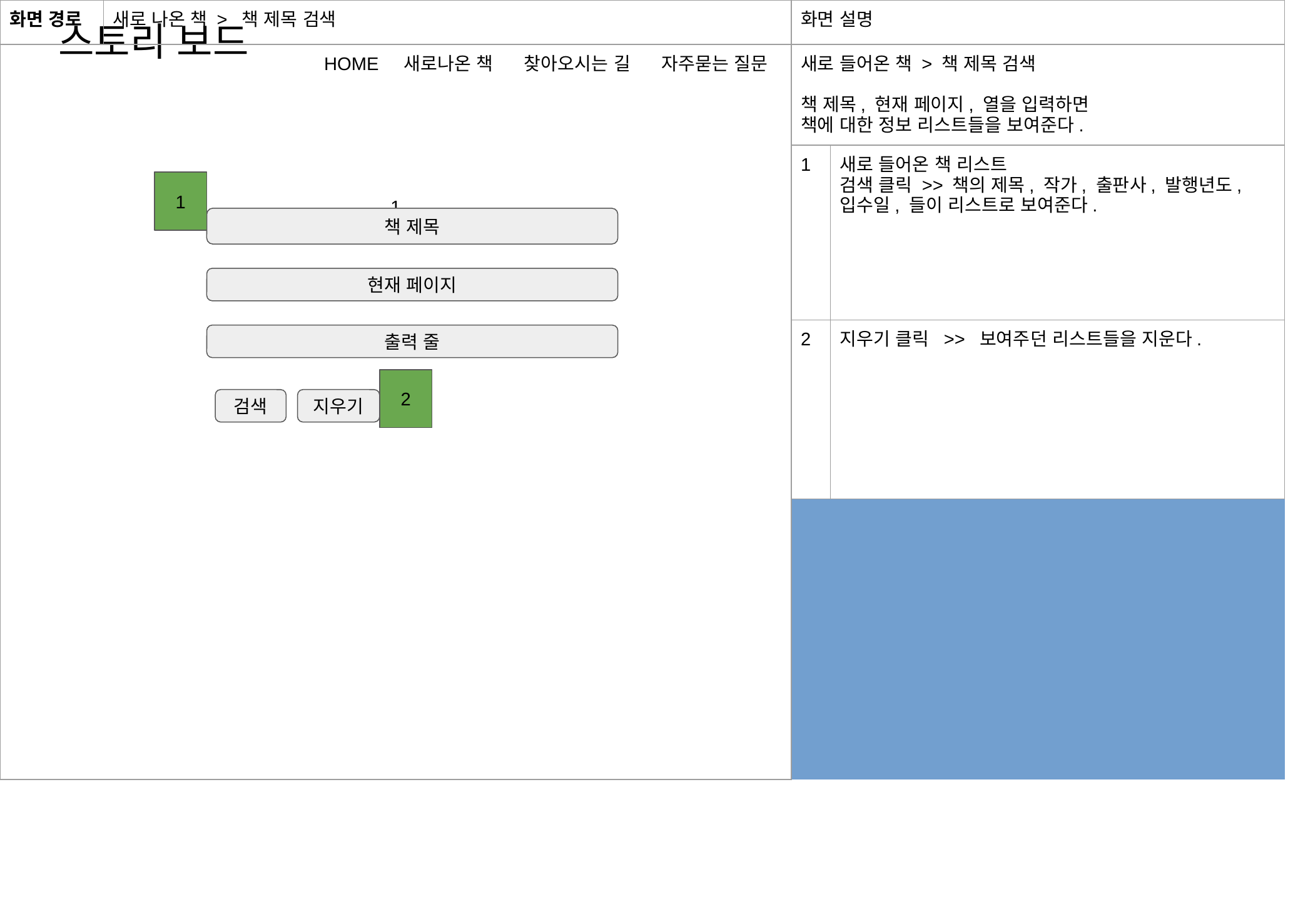

스토리 보드
| 화면 경로 | 새로 나온 책 > 책 제목 검색 | 화면 설명 |  |
| --- | --- | --- | --- |
| HOME 새로나온 책 찾아오시는 길 자주묻는 질문 1 |  | 새로 들어온 책 > 책 제목 검색 책 제목, 현재 페이지, 열을 입력하면 책에 대한 정보 리스트들을 보여준다. |  |
|  |  | 1 | 새로 들어온 책 리스트 검색 클릭 >> 책의 제목, 작가, 출판사, 발행년도, 입수일, 들이 리스트로 보여준다. |
|  |  | 2 | 지우기 클릭 >> 보여주던 리스트들을 지운다. |
|  |  |  |  |
|  |  |  |  |
|  |  |  | 이미지 |
|  |  |  |  |
1
책 제목
현재 페이지
출력 줄
2
검색
지우기